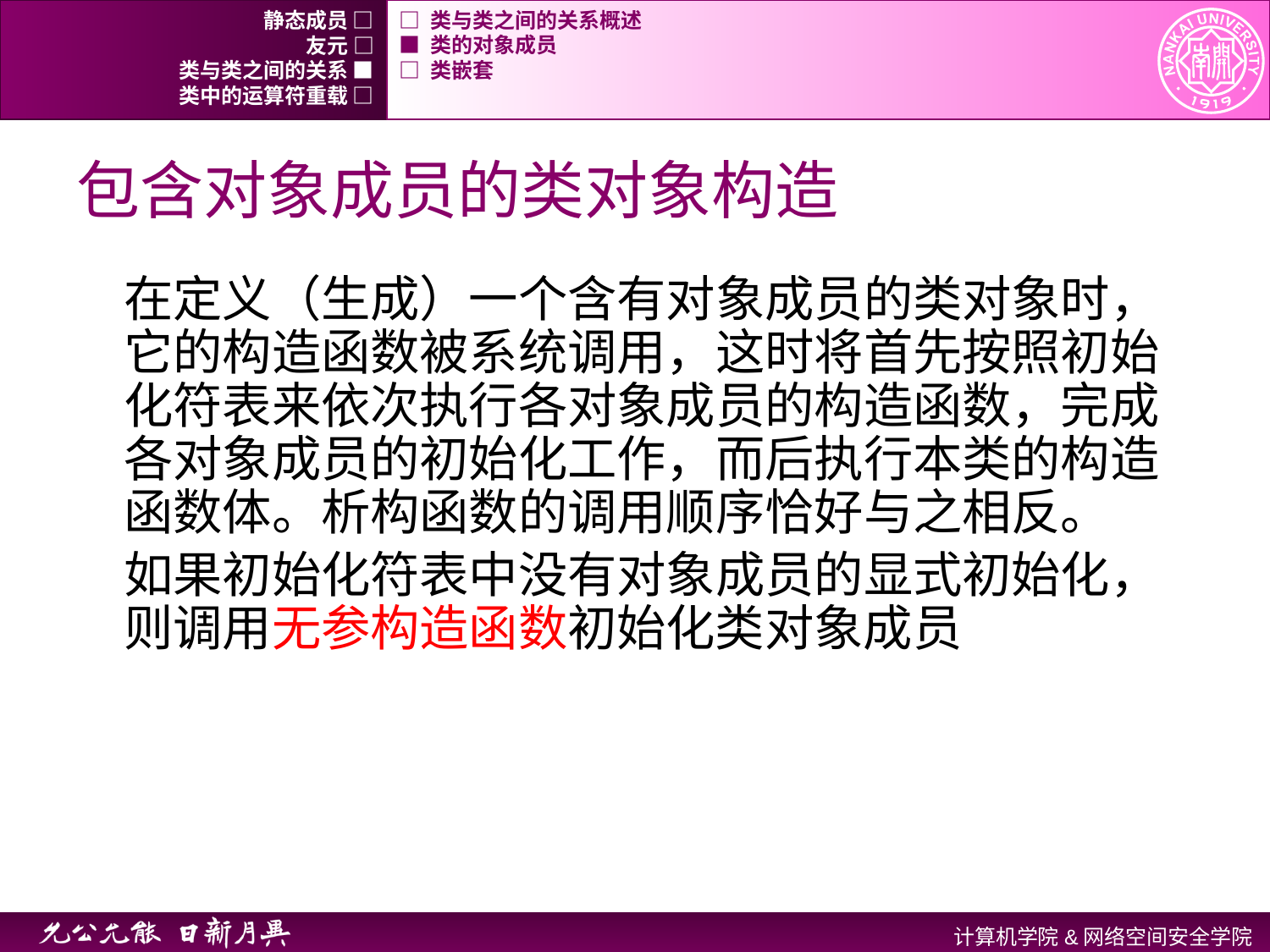

静态成员 □
□ 类与类之间的关系概述
友元 □
■ 类的对象成员
类与类之间的关系 ■
□ 类嵌套
类中的运算符重载 □

# 包含对象成员的类对象构造
在定义（生成）一个含有对象成员的类对象时，它的构造函数被系统调用，这时将首先按照初始化符表来依次执行各对象成员的构造函数，完成各对象成员的初始化工作，而后执行本类的构造函数体。析构函数的调用顺序恰好与之相反。
如果初始化符表中没有对象成员的显式初始化，则调用无参构造函数初始化类对象成员